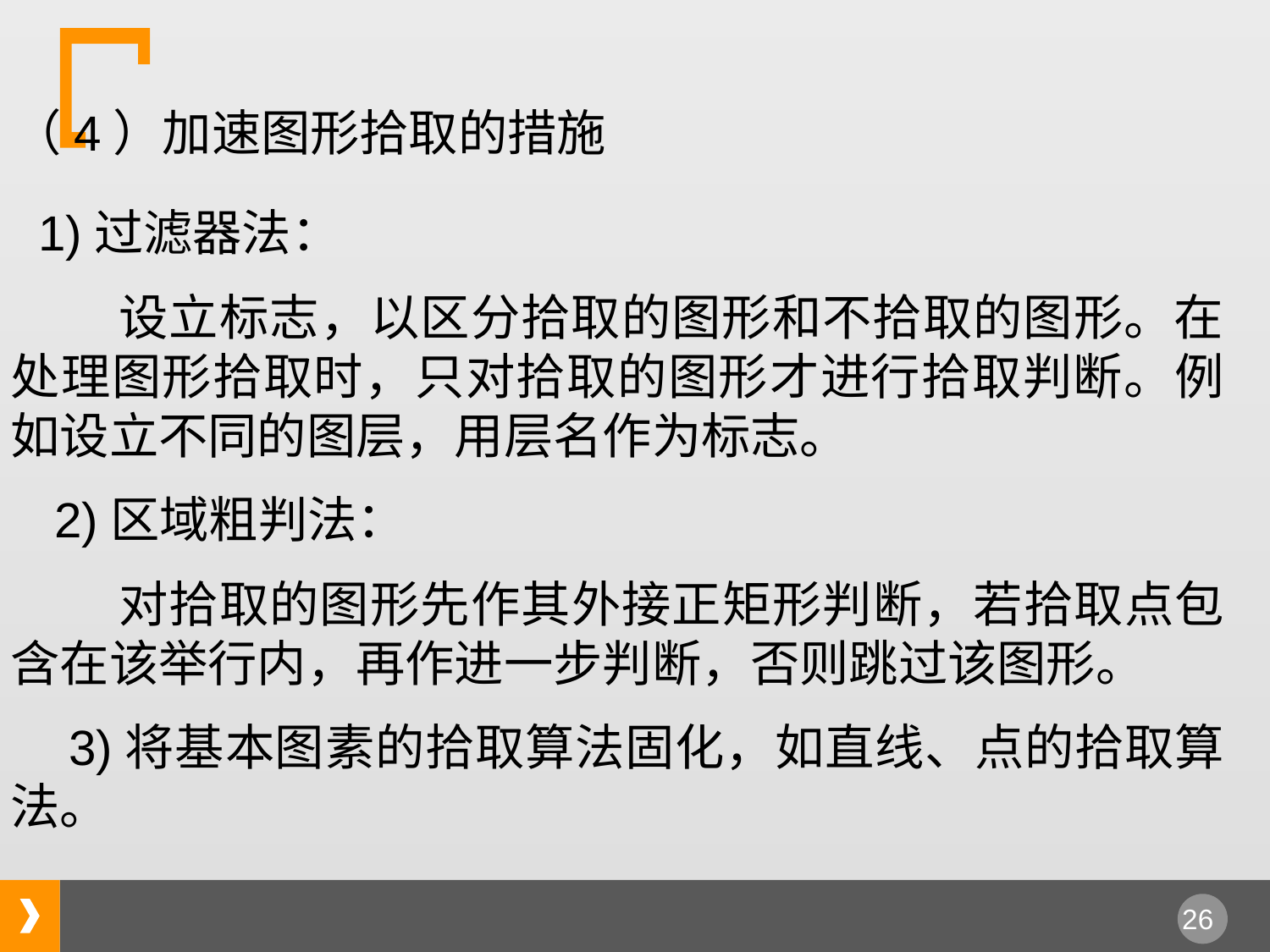

（4）加速图形拾取的措施
  1)过滤器法：
        设立标志，以区分拾取的图形和不拾取的图形。在处理图形拾取时，只对拾取的图形才进行拾取判断。例如设立不同的图层，用层名作为标志。
    2)区域粗判法：
        对拾取的图形先作其外接正矩形判断，若拾取点包含在该举行内，再作进一步判断，否则跳过该图形。
    3)将基本图素的拾取算法固化，如直线、点的拾取算法。